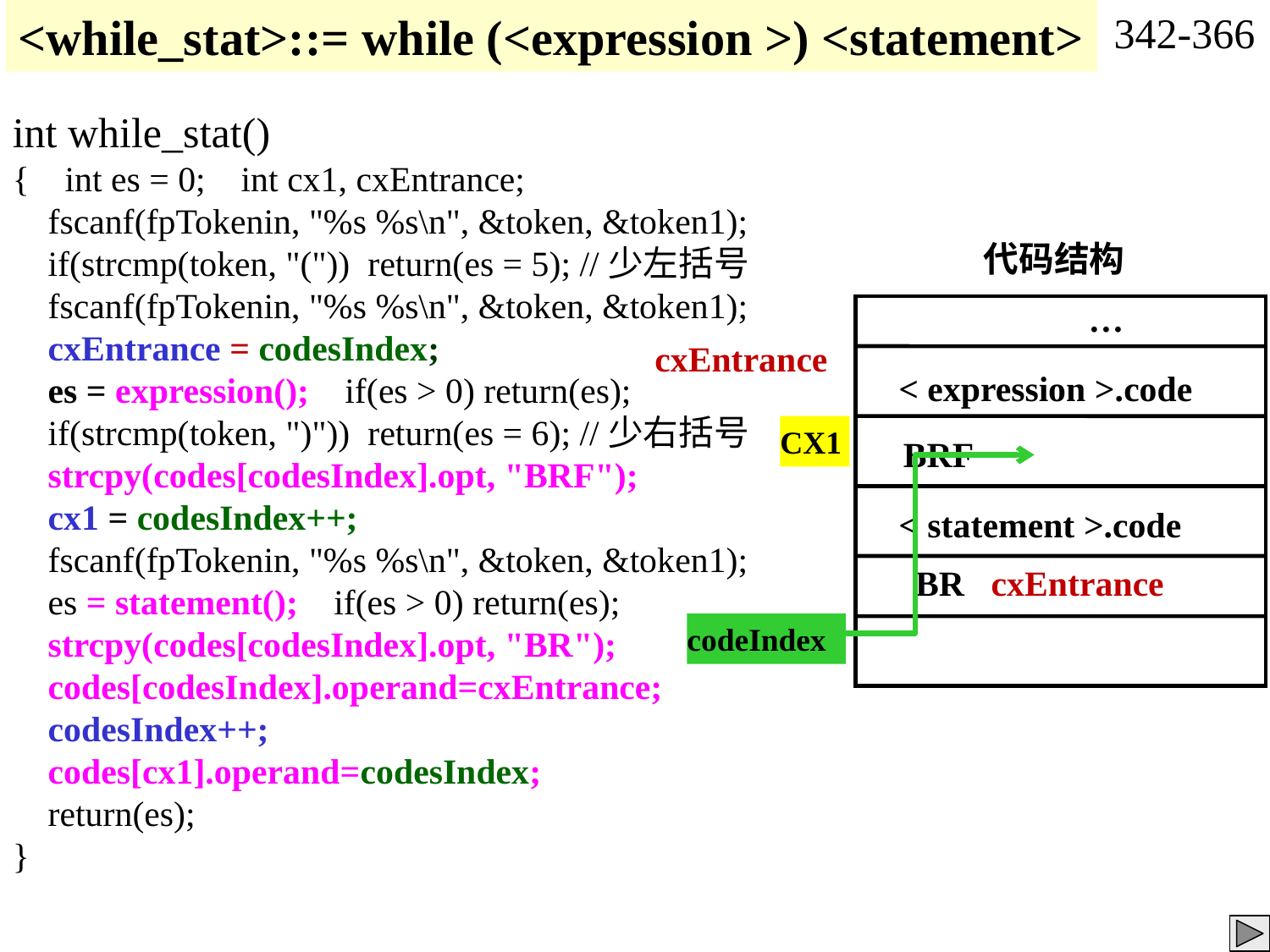

<while_stat>::= while (<expression >) <statement>
342-366
int while_stat()
{    int es = 0;    int cx1, cxEntrance;
    fscanf(fpTokenin, "%s %s\n", &token, &token1);
    if(strcmp(token, "("))  return(es = 5); //少左括号
    fscanf(fpTokenin, "%s %s\n", &token, &token1);
    cxEntrance = codesIndex;
    es = expression();    if(es > 0) return(es);
    if(strcmp(token, ")"))  return(es = 6); //少右括号
    strcpy(codes[codesIndex].opt, "BRF");
    cx1 = codesIndex++;
    fscanf(fpTokenin, "%s %s\n", &token, &token1);
    es = statement();    if(es > 0) return(es);
    strcpy(codes[codesIndex].opt, "BR");
    codes[codesIndex].operand=cxEntrance;
    codesIndex++;
    codes[cx1].operand=codesIndex;
    return(es);
}
代码结构
…

 cxEntrance

< expression >.code
CX1

BRF

< statement >.code
 BR   cxEntrance

codeIndex